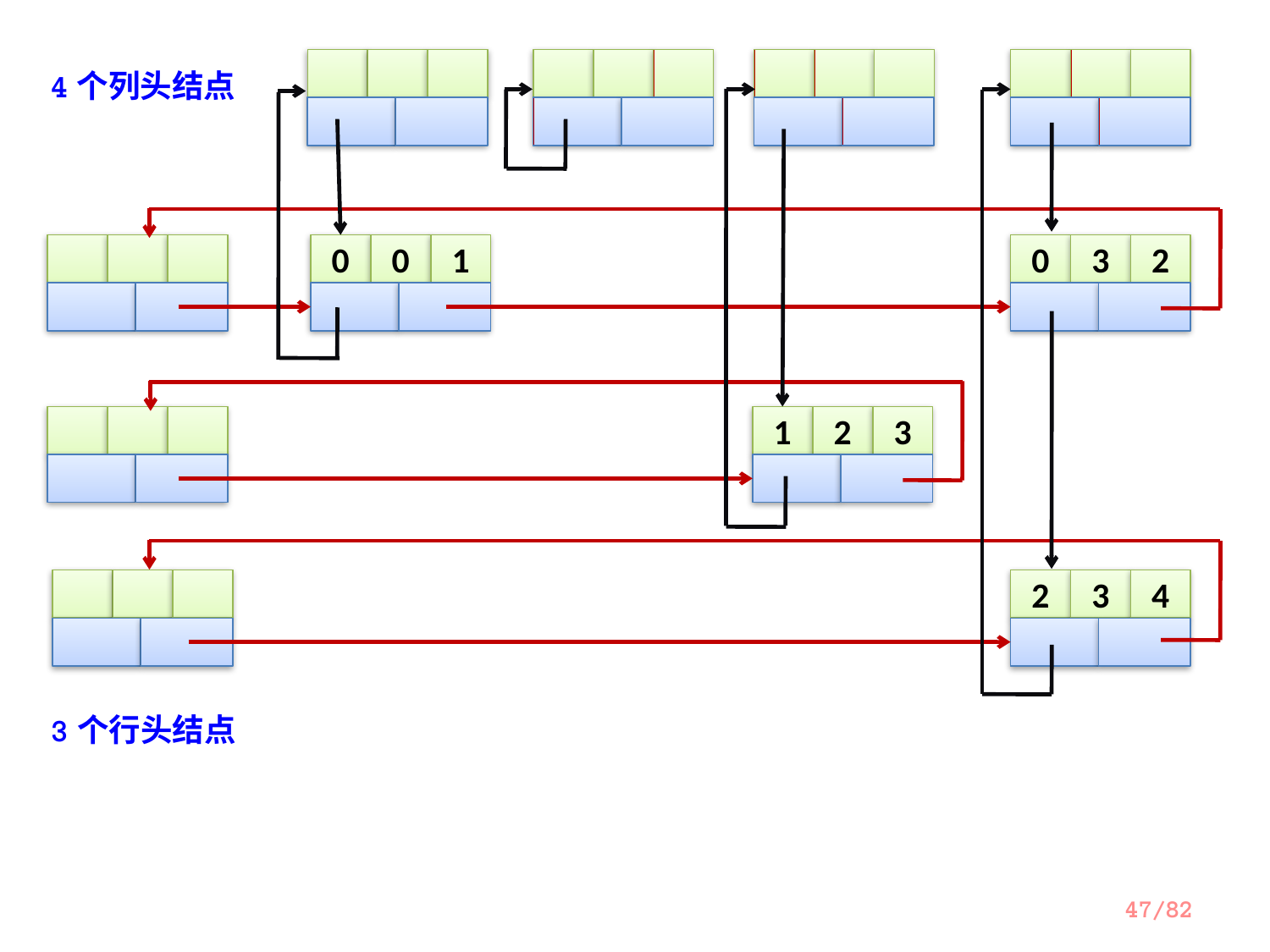

4个列头结点

0
0
1

0
3
2

1
2
3

2
3
4

3个行头结点
47/82